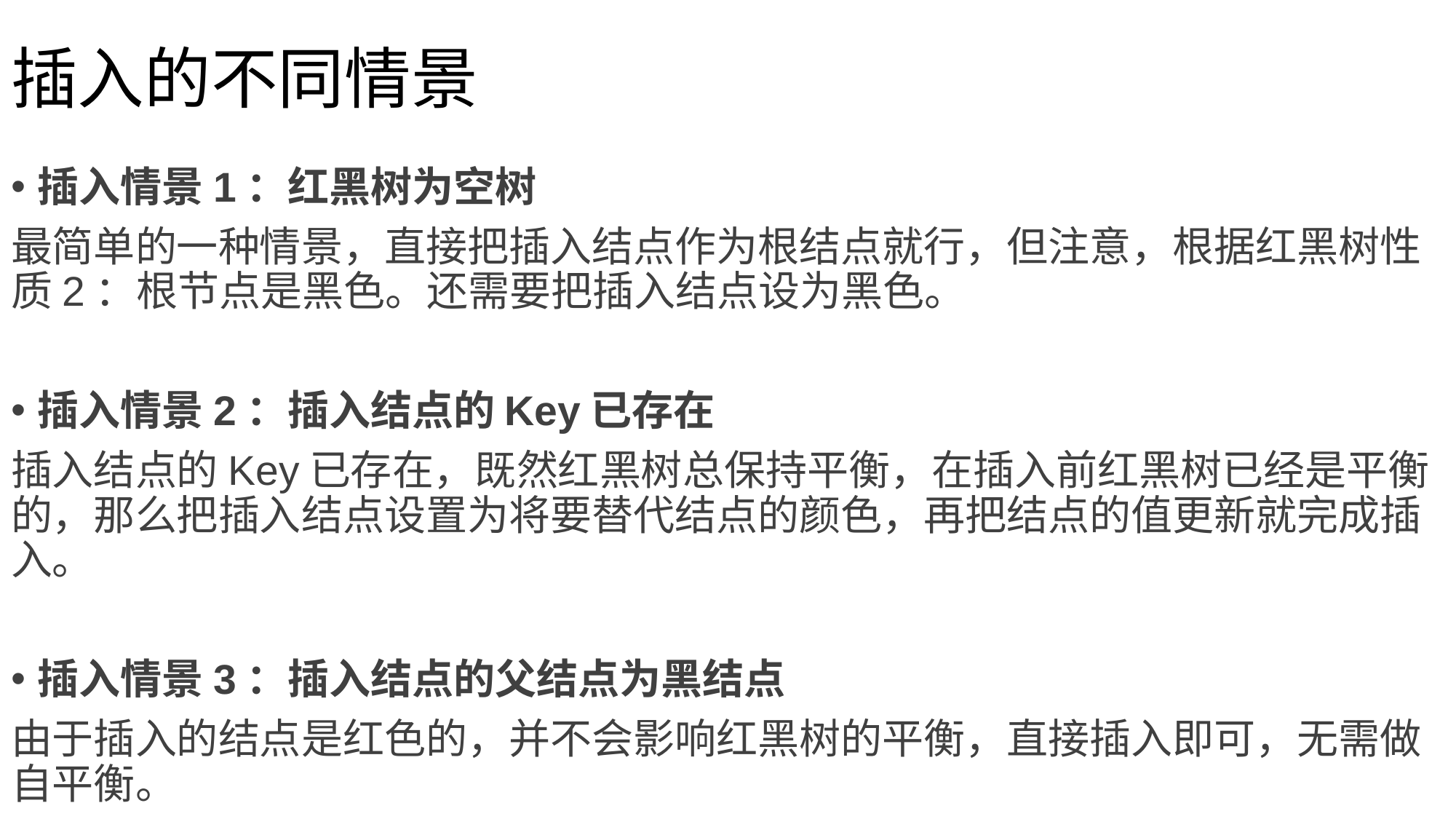

# 插入的不同情景
插入情景1：红黑树为空树
最简单的一种情景，直接把插入结点作为根结点就行，但注意，根据红黑树性质2：根节点是黑色。还需要把插入结点设为黑色。

插入情景2：插入结点的Key已存在
插入结点的Key已存在，既然红黑树总保持平衡，在插入前红黑树已经是平衡的，那么把插入结点设置为将要替代结点的颜色，再把结点的值更新就完成插入。

插入情景3：插入结点的父结点为黑结点
由于插入的结点是红色的，并不会影响红黑树的平衡，直接插入即可，无需做自平衡。